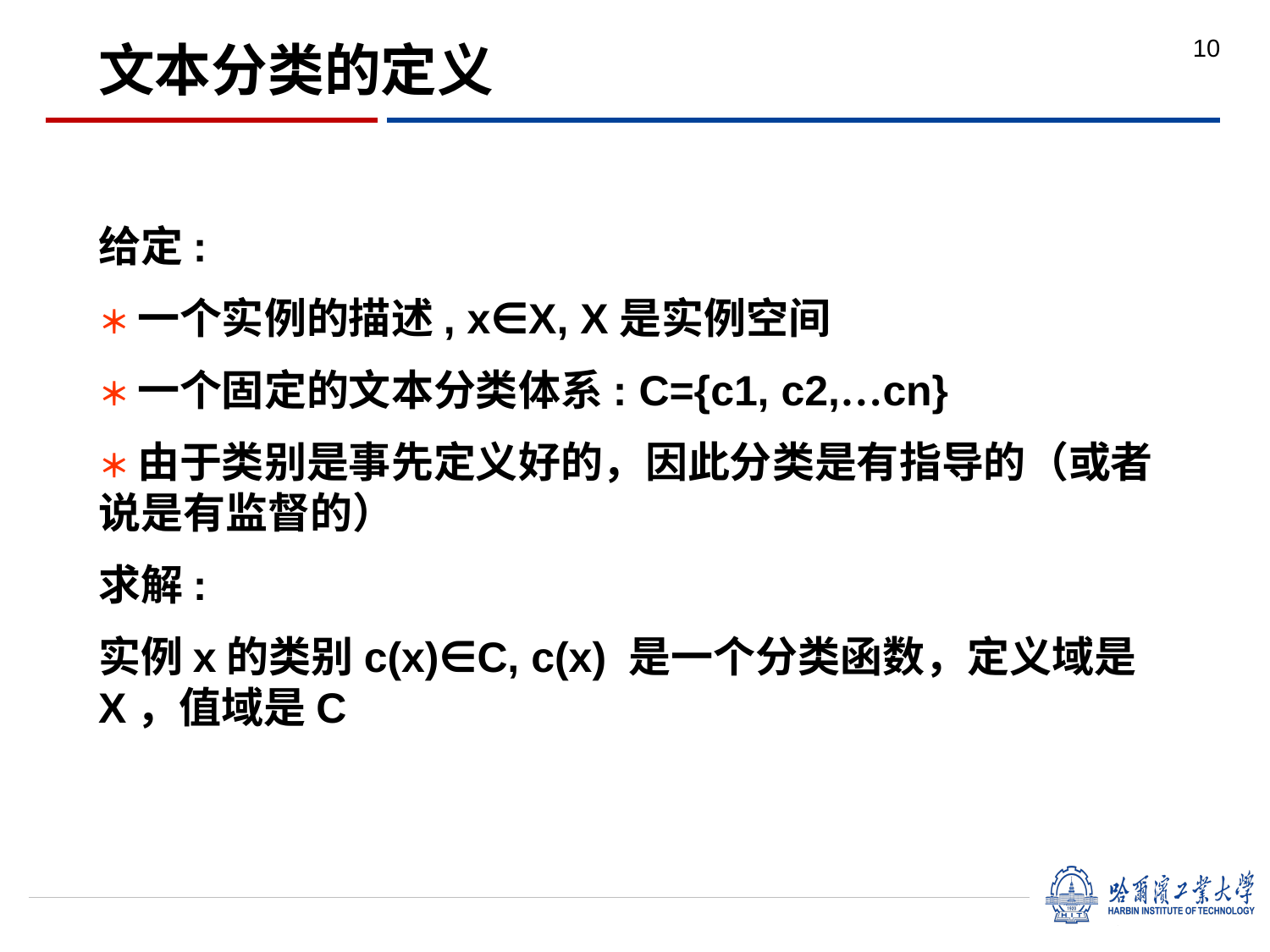

文本分类的定义
10
给定:
＊ 一个实例的描述, x∈X, X是实例空间
＊ 一个固定的文本分类体系: C={c1, c2,…cn}
＊ 由于类别是事先定义好的，因此分类是有指导的（或者说是有监督的）
求解:
实例x的类别c(x)∈C, c(x) 是一个分类函数，定义域是X，值域是C